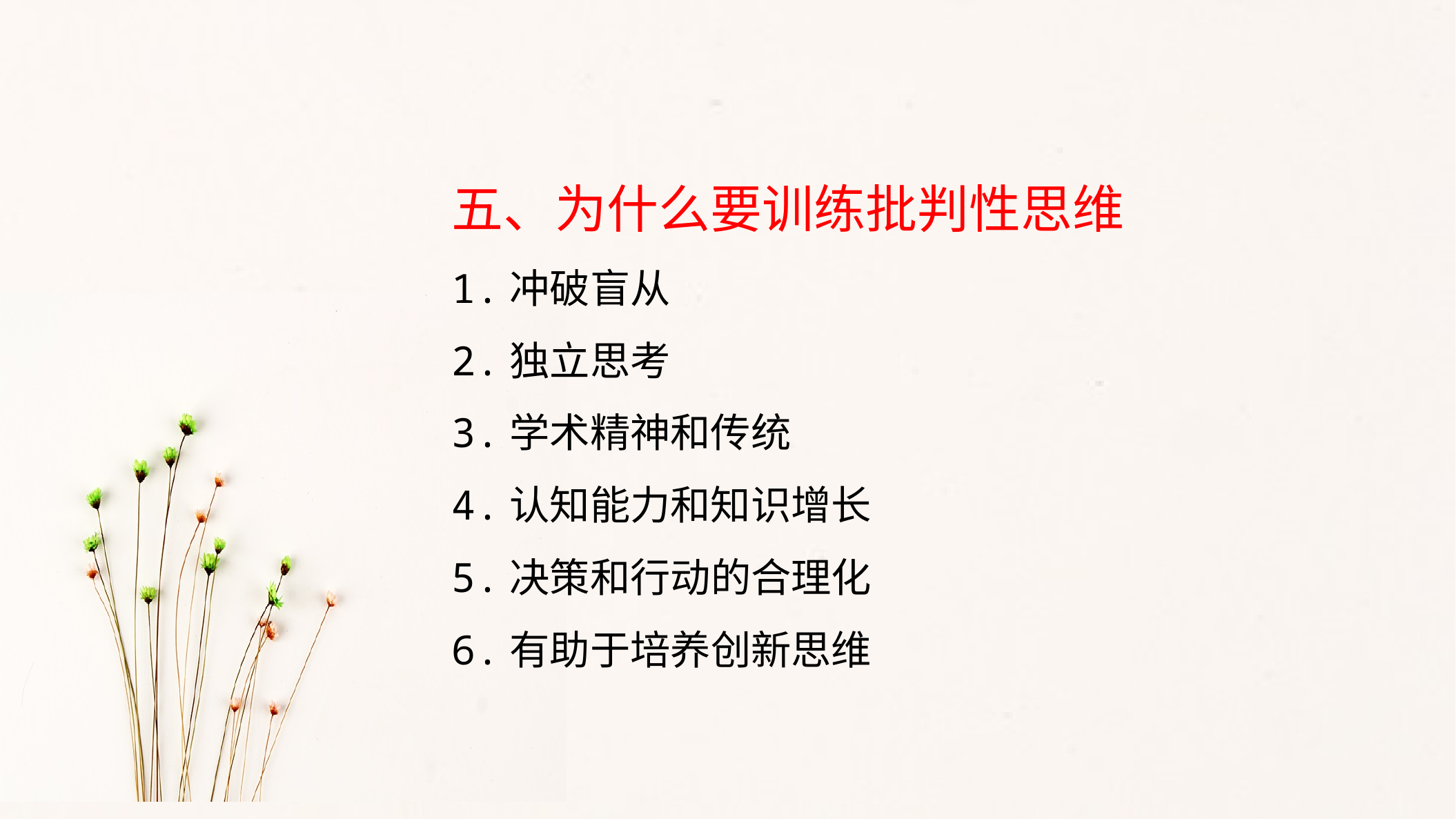

五、为什么要训练批判性思维
1.冲破盲从
2.独立思考
3.学术精神和传统
4.认知能力和知识增长
5.决策和行动的合理化
6.有助于培养创新思维